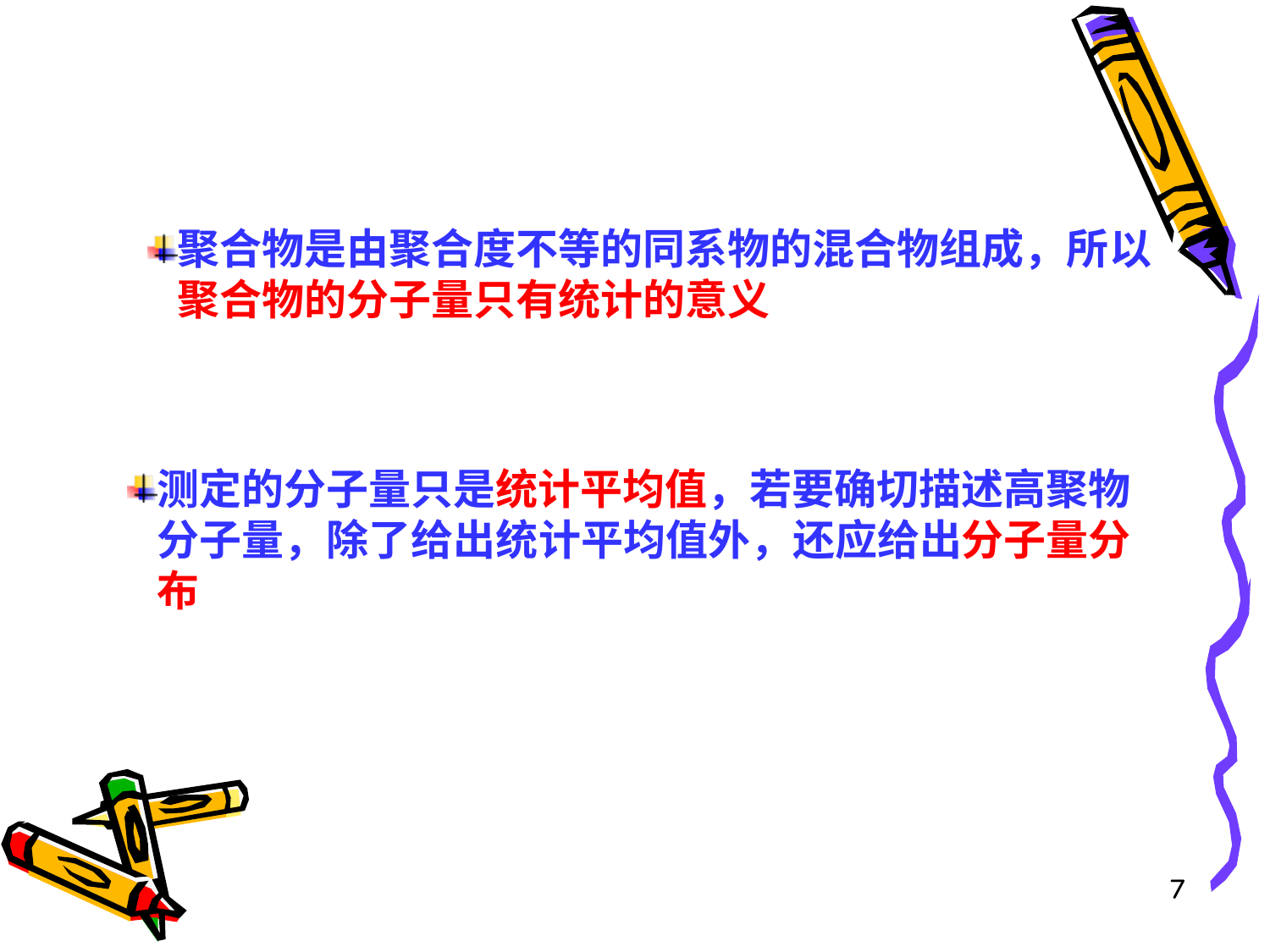

聚合物是由聚合度不等的同系物的混合物组成，所以聚合物的分子量只有统计的意义
测定的分子量只是统计平均值，若要确切描述高聚物分子量，除了给出统计平均值外，还应给出分子量分布
7